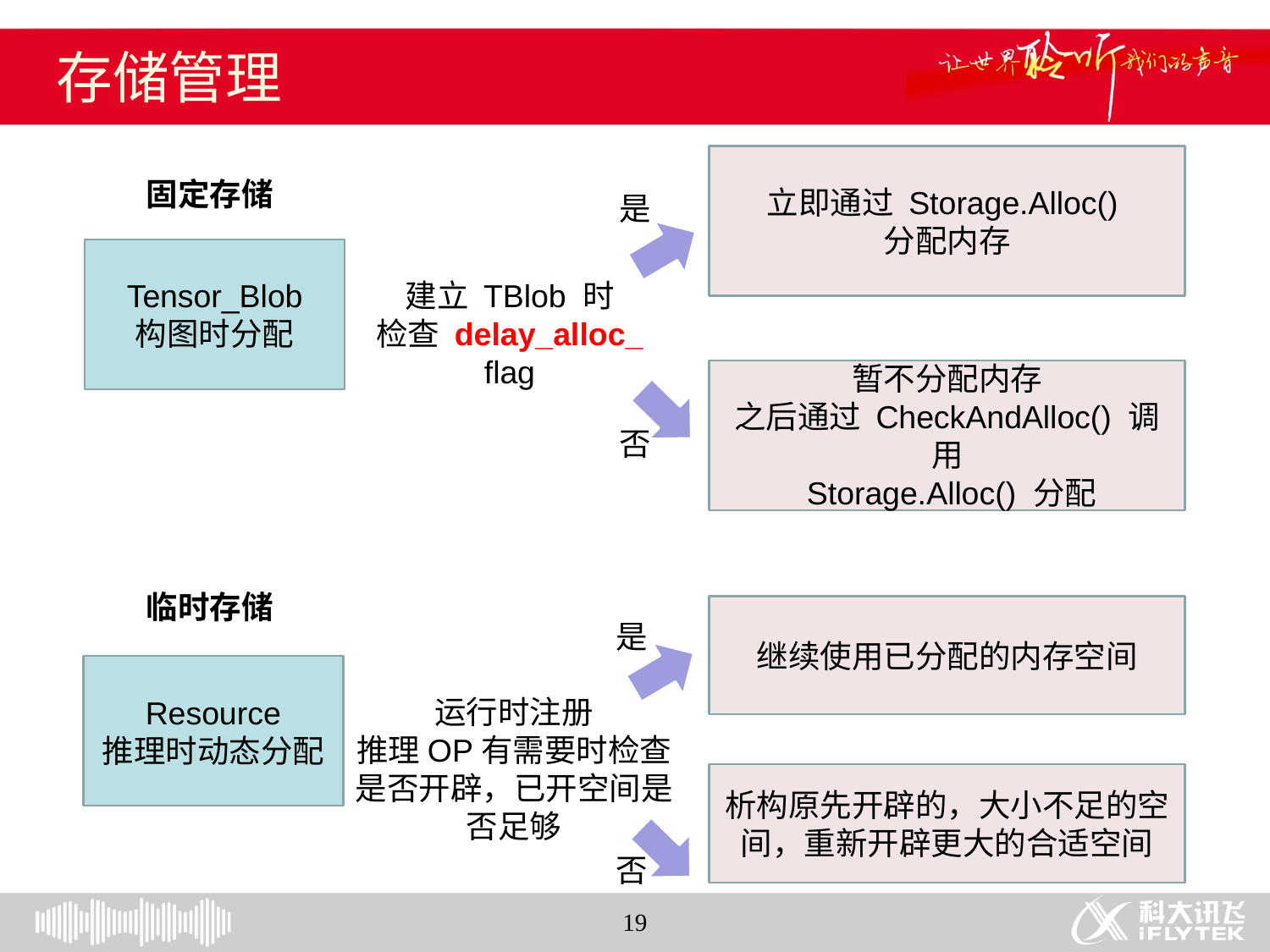

# 存储管理
立即通过 Storage.Alloc()
分配内存
固定存储
是

Tensor_Blob
构图时分配
建立 TBlob 时
检查 delay_alloc_ flag
暂不分配内存
之后通过 CheckAndAlloc() 调用
 Storage.Alloc() 分配

否
临时存储
继续使用已分配的内存空间
是

Resource
推理时动态分配
运行时注册
推理OP有需要时检查
是否开辟，已开空间是否足够
析构原先开辟的，大小不足的空间，重新开辟更大的合适空间

否
19